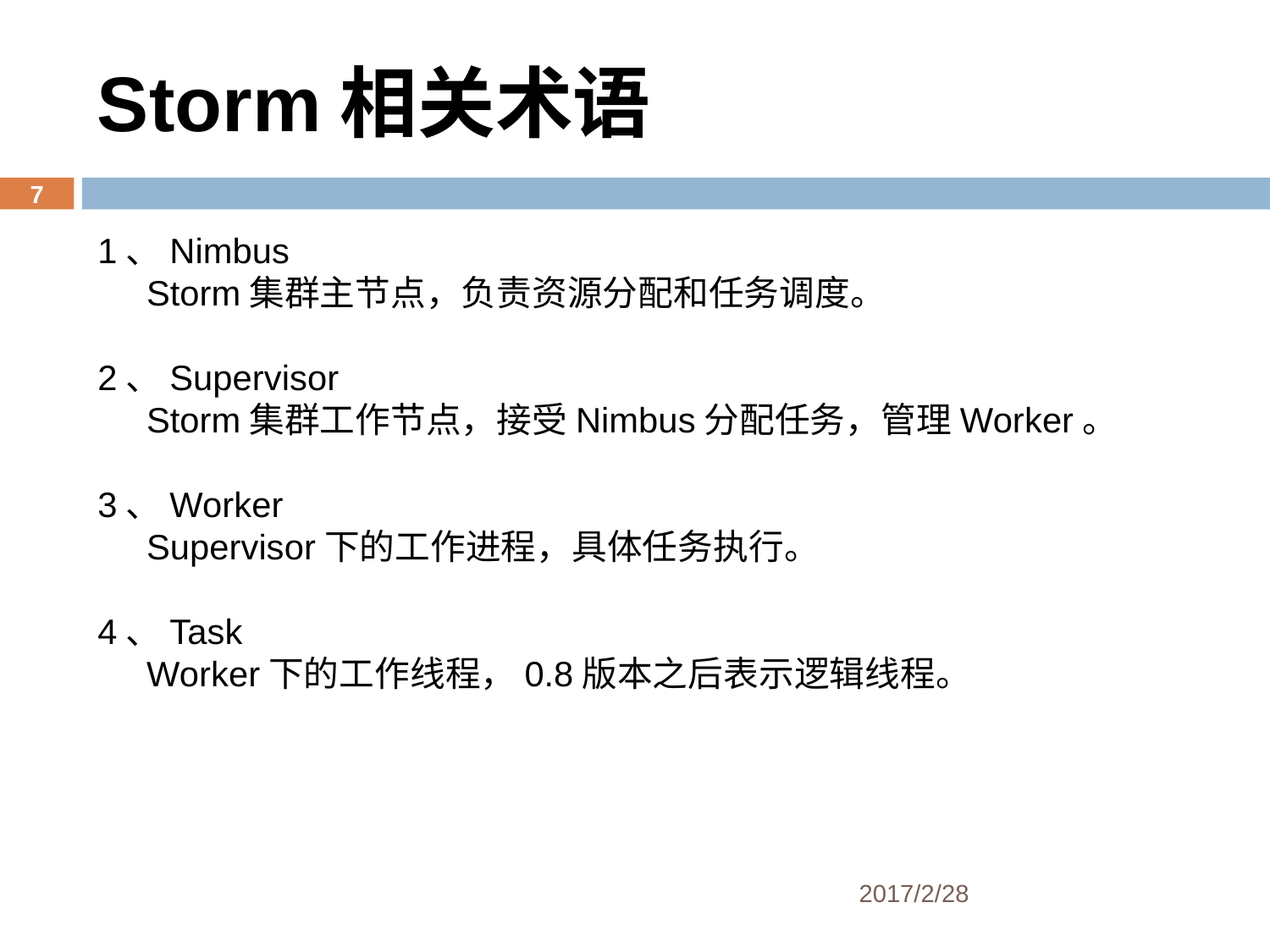

Storm相关术语
7
1、Nimbus
     Storm集群主节点，负责资源分配和任务调度。

2、Supervisor
     Storm集群工作节点，接受Nimbus分配任务，管理Worker。

3、Worker
     Supervisor下的工作进程，具体任务执行。

4、Task
     Worker下的工作线程，0.8版本之后表示逻辑线程。

2017/2/28